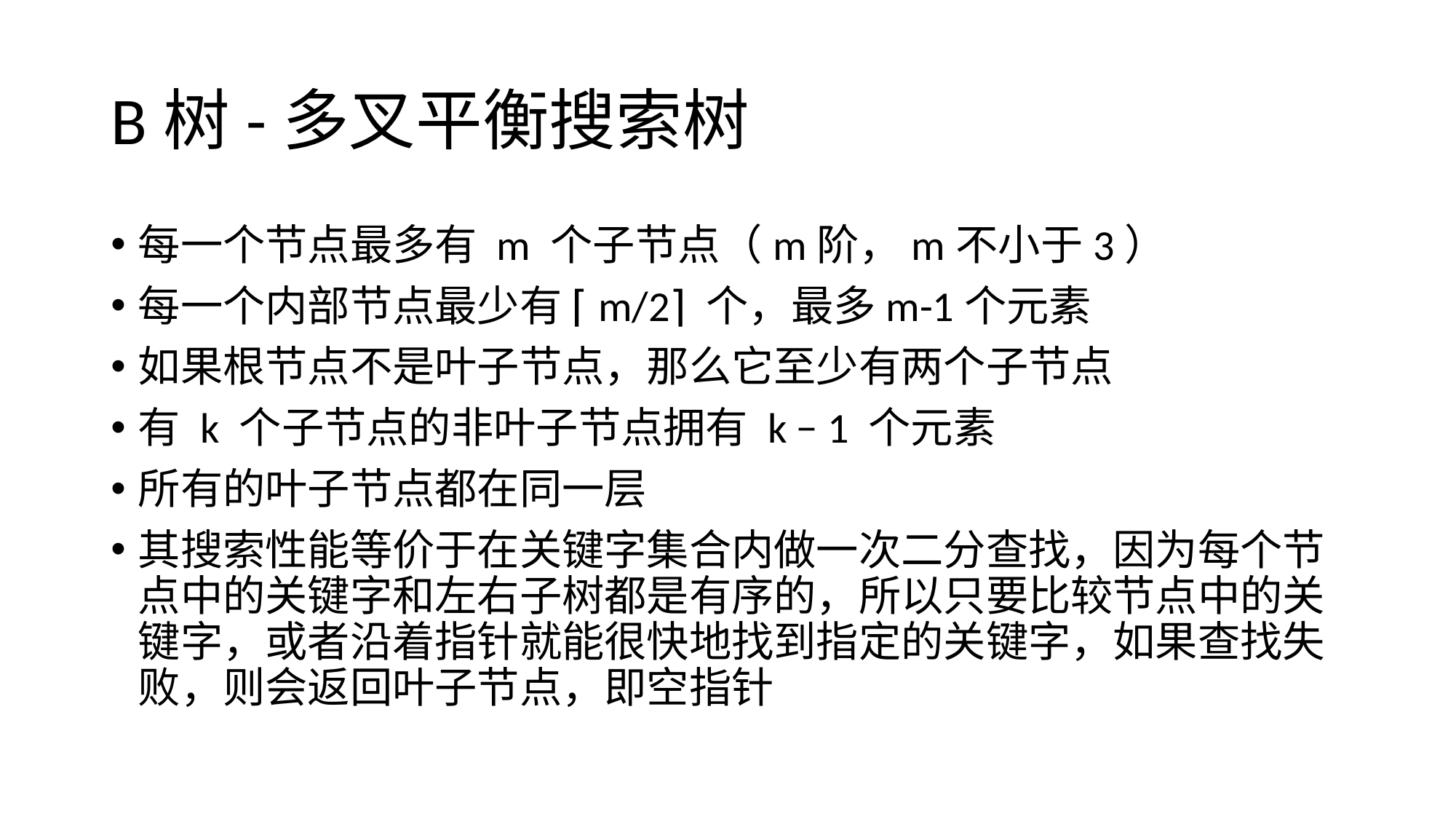

# B树-多叉平衡搜索树
每一个节点最多有 m 个子节点（m阶，m不小于3）
每一个内部节点最少有 ⌈m/2⌉ 个，最多m-1个元素
如果根节点不是叶子节点，那么它至少有两个子节点
有 k 个子节点的非叶子节点拥有 k − 1 个元素
所有的叶子节点都在同一层
其搜索性能等价于在关键字集合内做一次二分查找，因为每个节点中的关键字和左右子树都是有序的，所以只要比较节点中的关键字，或者沿着指针就能很快地找到指定的关键字，如果查找失败，则会返回叶子节点，即空指针